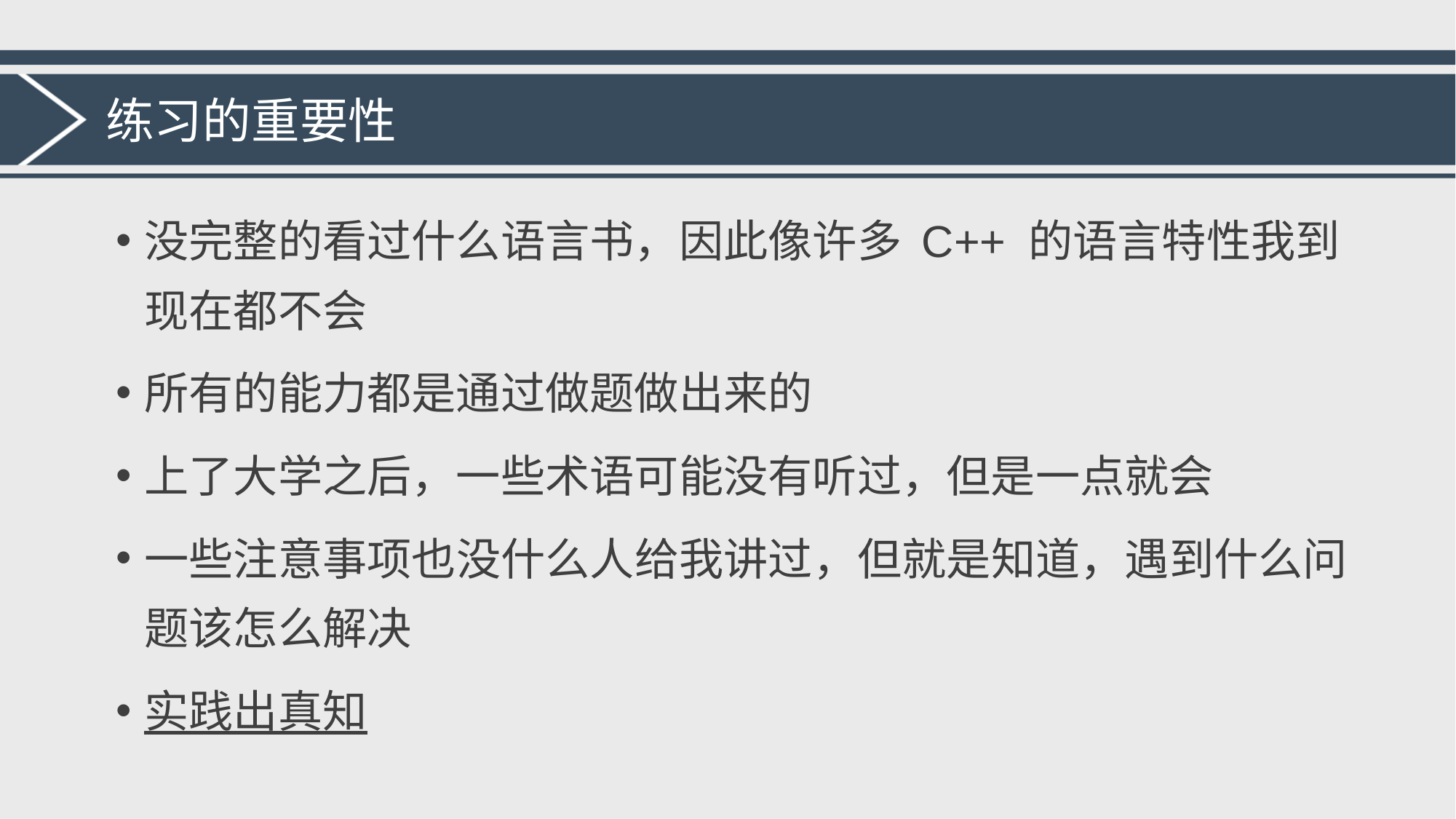

# 练习的重要性
没完整的看过什么语言书，因此像许多 C++ 的语言特性我到现在都不会
所有的能力都是通过做题做出来的
上了大学之后，一些术语可能没有听过，但是一点就会
一些注意事项也没什么人给我讲过，但就是知道，遇到什么问题该怎么解决
实践出真知